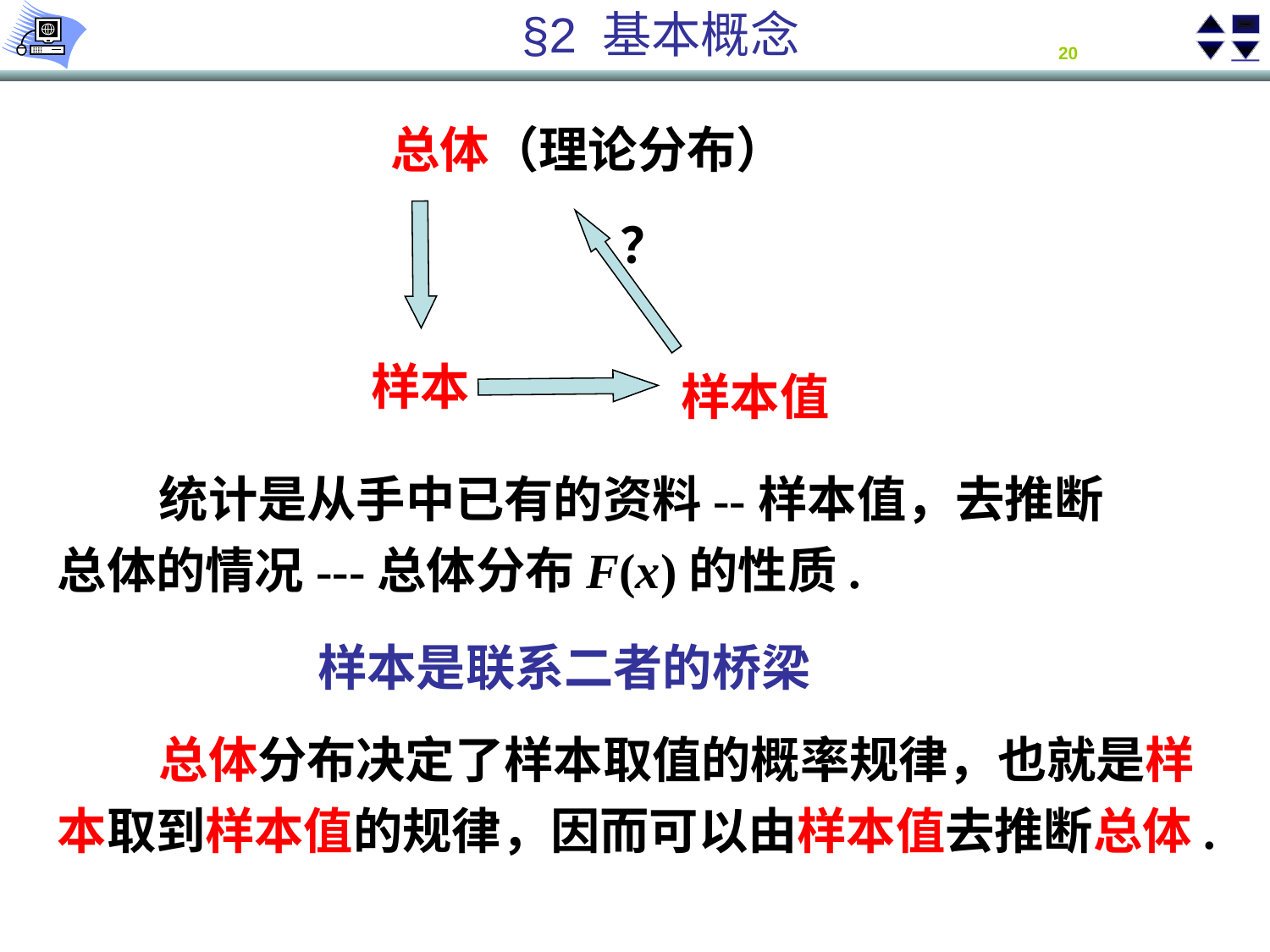

§2 基本概念
总体（理论分布）
               ？

样本
 样本值
        统计是从手中已有的资料--样本值，去推断总体的情况---总体分布F(x)的性质.
样本是联系二者的桥梁
        总体分布决定了样本取值的概率规律，也就是样本取到样本值的规律，因而可以由样本值去推断总体.